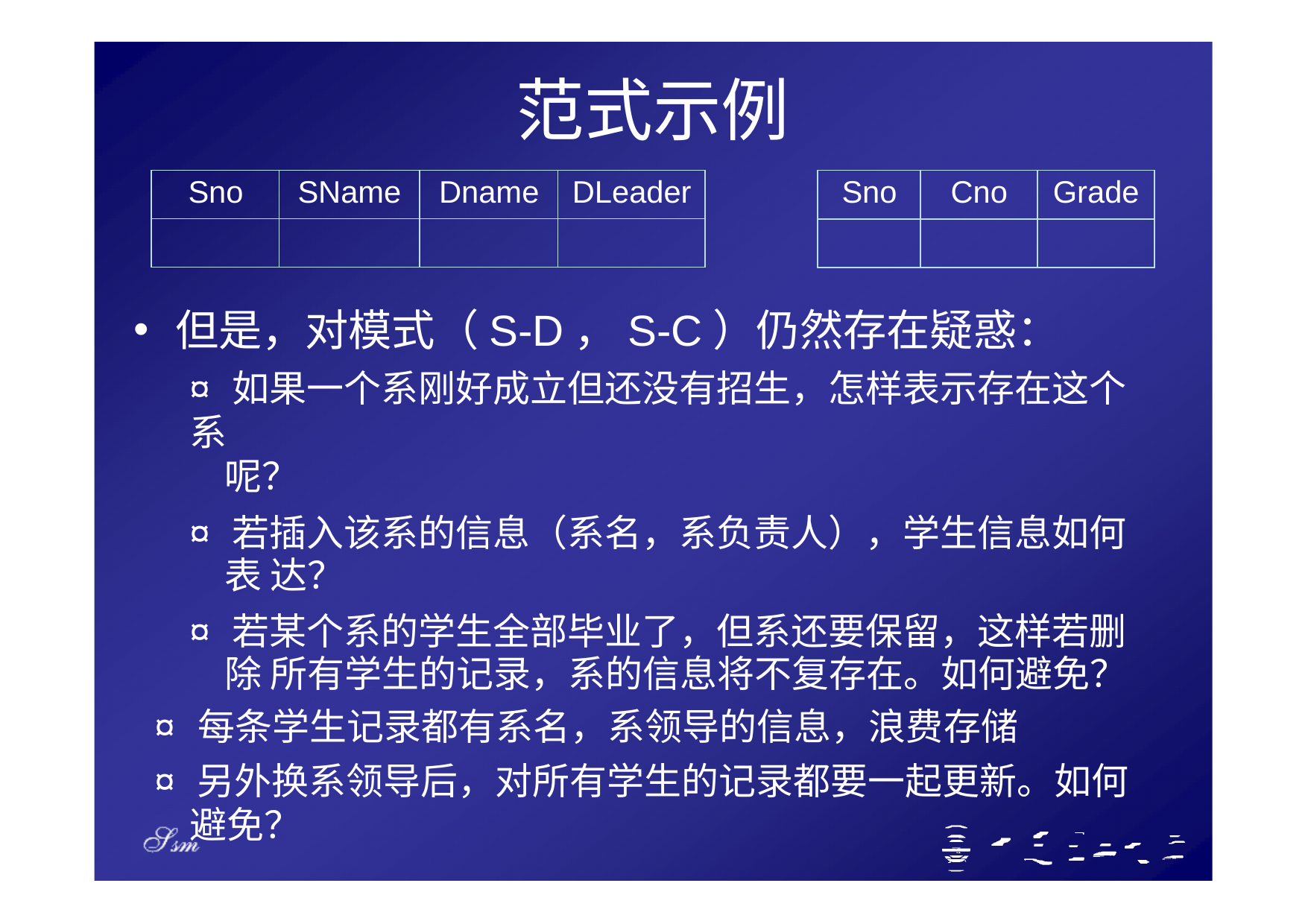

# 范式示例
| Sno | SName | Dname | DLeader |
| --- | --- | --- | --- |
|  |  |  |  |
| Sno | Cno | Grade |
| --- | --- | --- |
|  |  |  |
但是，对模式（S-D，S-C）仍然存在疑惑：
¤ 如果一个系刚好成立但还没有招生，怎样表示存在这个系
呢？
¤ 若插入该系的信息（系名，系负责人），学生信息如何表 达？
¤ 若某个系的学生全部毕业了，但系还要保留，这样若删除 所有学生的记录，系的信息将不复存在。如何避免？
¤ 每条学生记录都有系名，系领导的信息，浪费存储
¤ 另外换系领导后，对所有学生的记录都要一起更新。如何
避免？

Ssm